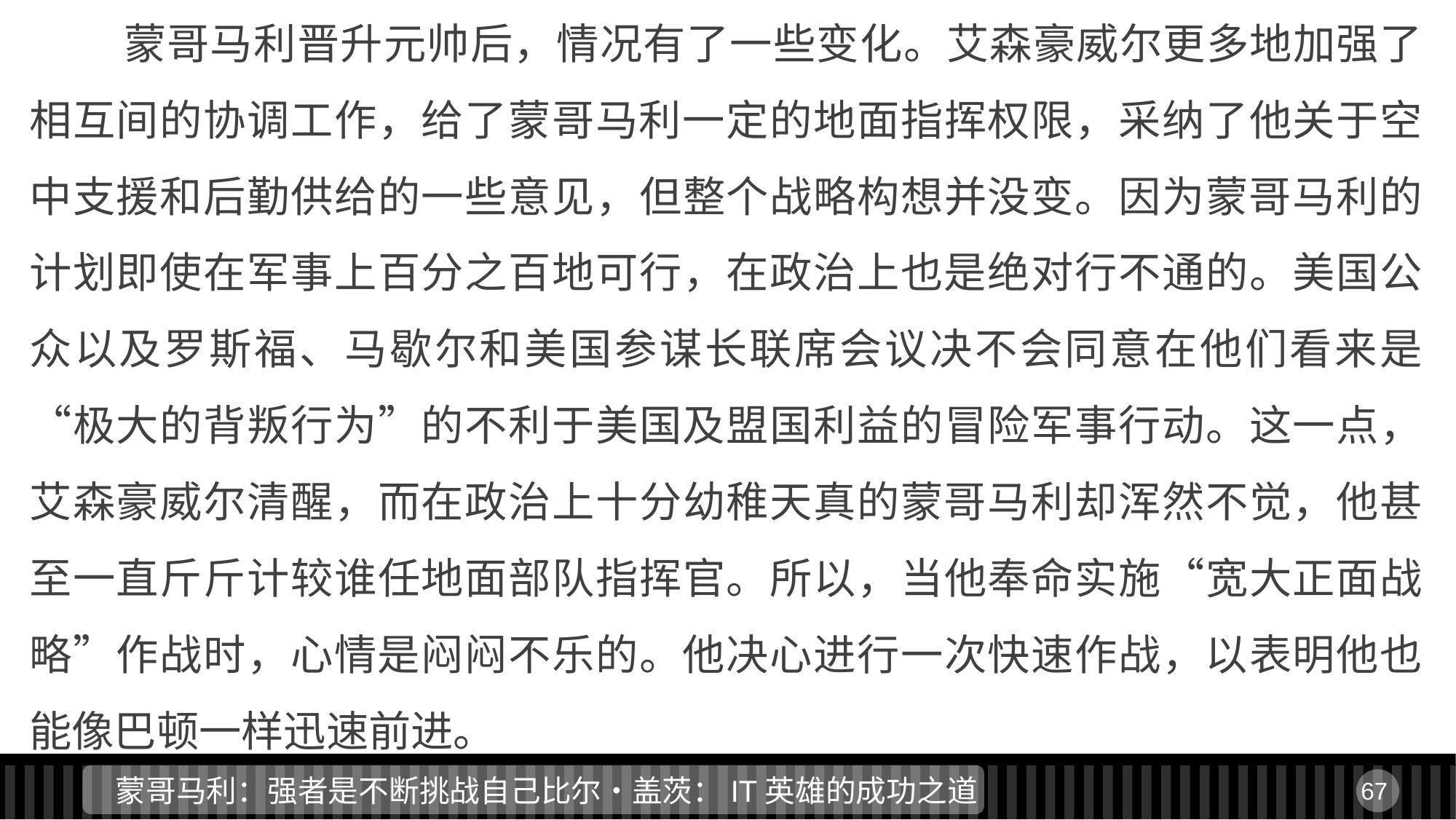

蒙哥马利晋升元帅后，情况有了一些变化。艾森豪威尔更多地加强了相互间的协调工作，给了蒙哥马利一定的地面指挥权限，采纳了他关于空中支援和后勤供给的一些意见，但整个战略构想并没变。因为蒙哥马利的计划即使在军事上百分之百地可行，在政治上也是绝对行不通的。美国公众以及罗斯福、马歇尔和美国参谋长联席会议决不会同意在他们看来是“极大的背叛行为”的不利于美国及盟国利益的冒险军事行动。这一点，艾森豪威尔清醒，而在政治上十分幼稚天真的蒙哥马利却浑然不觉，他甚至一直斤斤计较谁任地面部队指挥官。所以，当他奉命实施“宽大正面战略”作战时，心情是闷闷不乐的。他决心进行一次快速作战，以表明他也能像巴顿一样迅速前进。